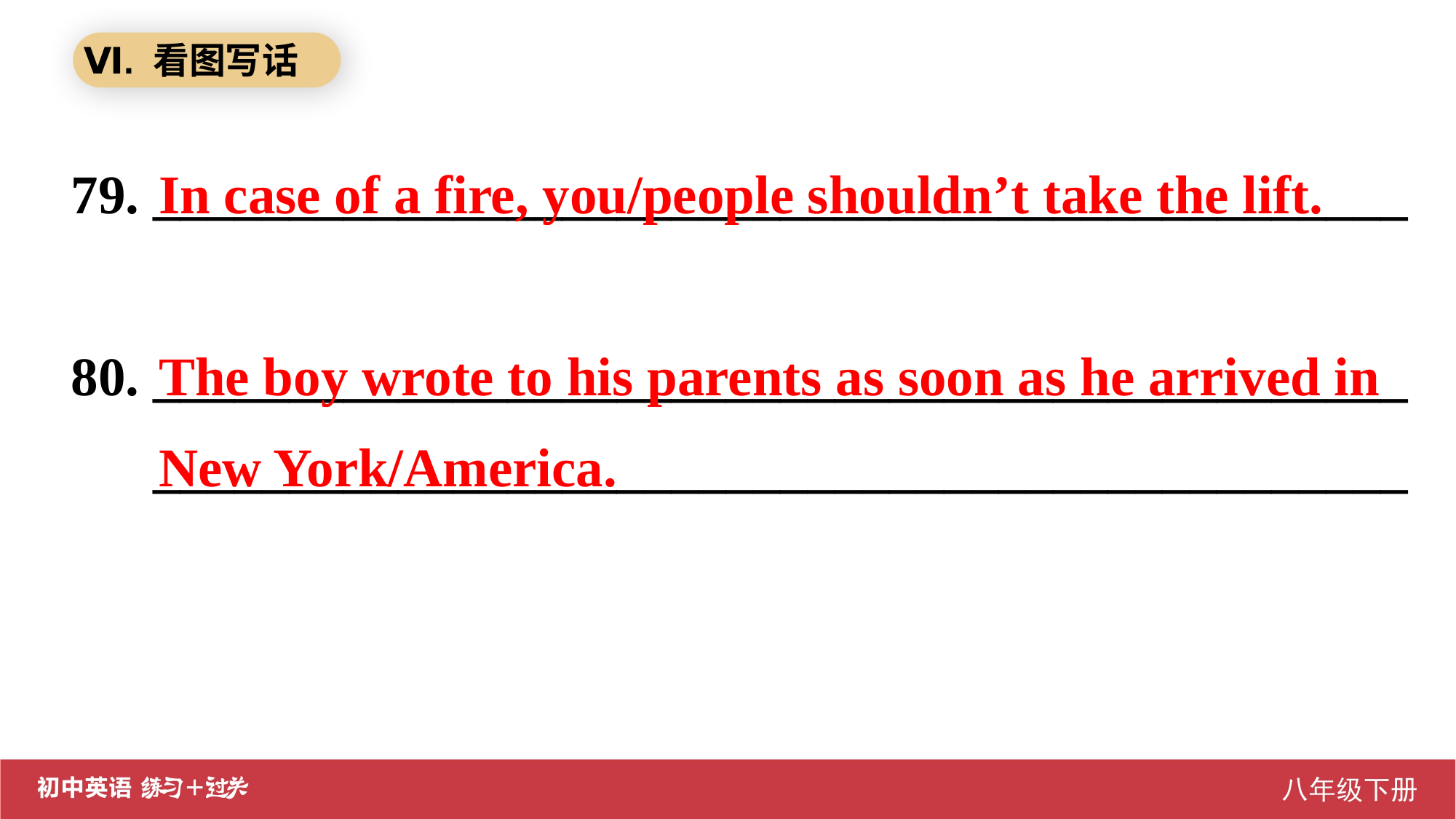

Ⅵ. 看图写话
79. ______________________________________________

80. ______________________________________________
      ______________________________________________

In case of a fire, you/people shouldn’t take the lift.

The boy wrote to his parents as soon as he arrived in New York/America.